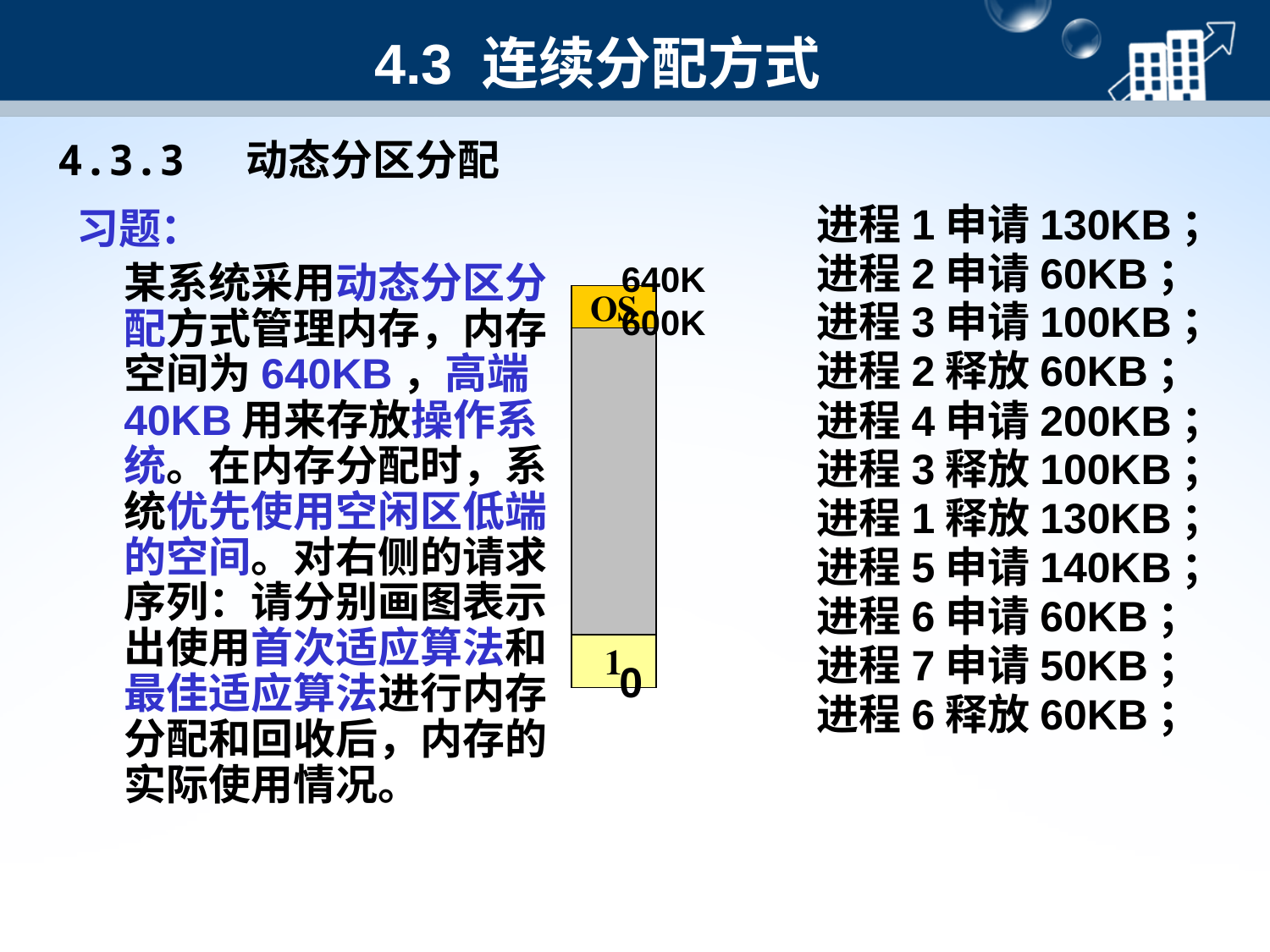

4.3 连续分配方式
4.3.3  动态分区分配
习题：
	某系统采用动态分区分配方式管理内存，内存空间为640KB，高端40KB用来存放操作系统。在内存分配时，系统优先使用空闲区低端的空间。对右侧的请求序列：请分别画图表示出使用首次适应算法和最佳适应算法进行内存分配和回收后，内存的实际使用情况。
进程1申请130KB；
进程2申请60KB；
进程3申请100KB；
进程2释放60KB；
进程4申请200KB；
进程3释放100KB；
进程1释放130KB；
进程5申请140KB；
进程6申请60KB；
进程7申请50KB；
进程6释放60KB；
640K

OS
600K
1
0